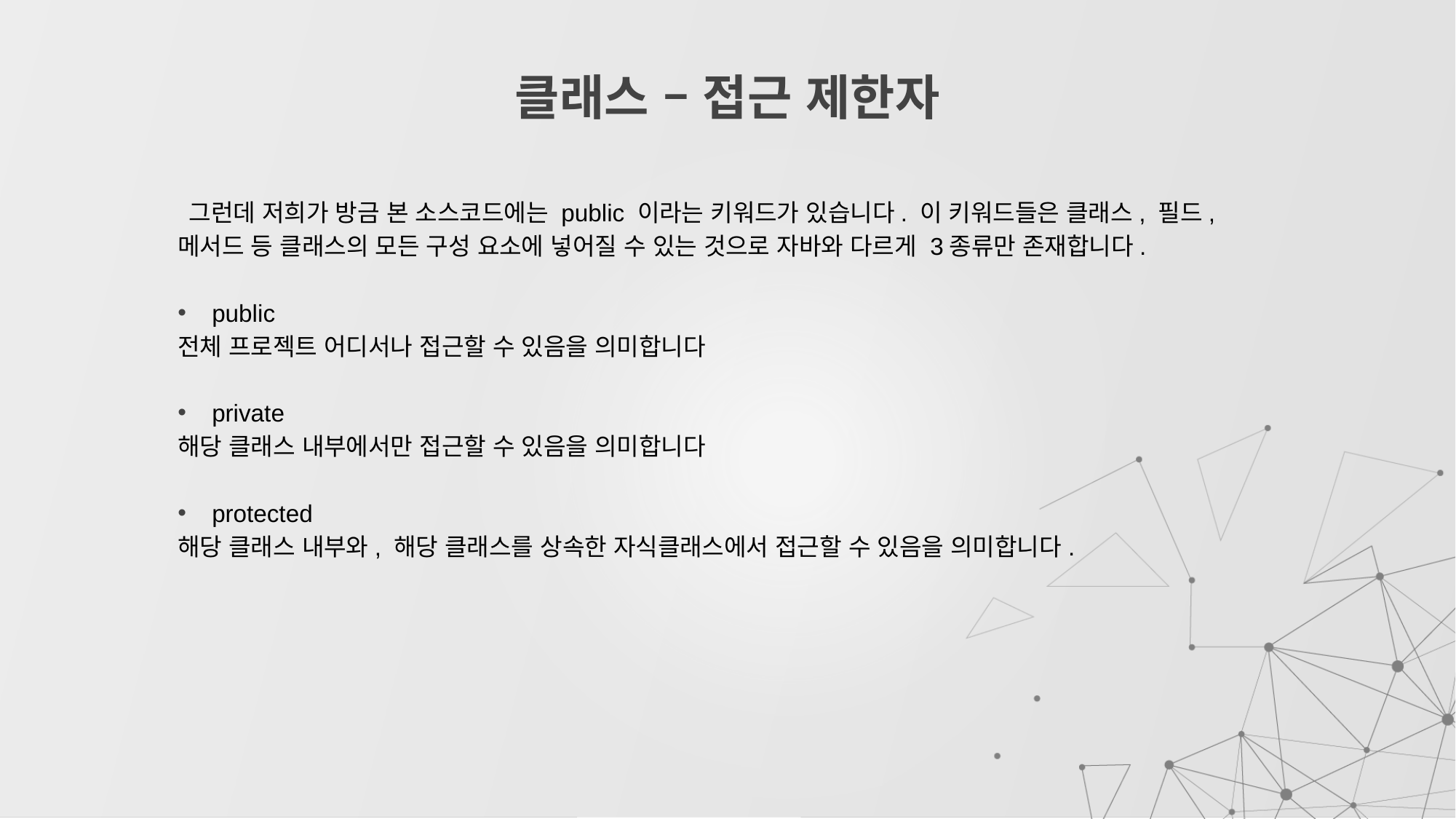

# 클래스 – 접근 제한자
 그런데 저희가 방금 본 소스코드에는 public 이라는 키워드가 있습니다. 이 키워드들은 클래스, 필드, 메서드 등 클래스의 모든 구성 요소에 넣어질 수 있는 것으로 자바와 다르게 3종류만 존재합니다.

public
전체 프로젝트 어디서나 접근할 수 있음을 의미합니다

private
해당 클래스 내부에서만 접근할 수 있음을 의미합니다

protected
해당 클래스 내부와, 해당 클래스를 상속한 자식클래스에서 접근할 수 있음을 의미합니다.